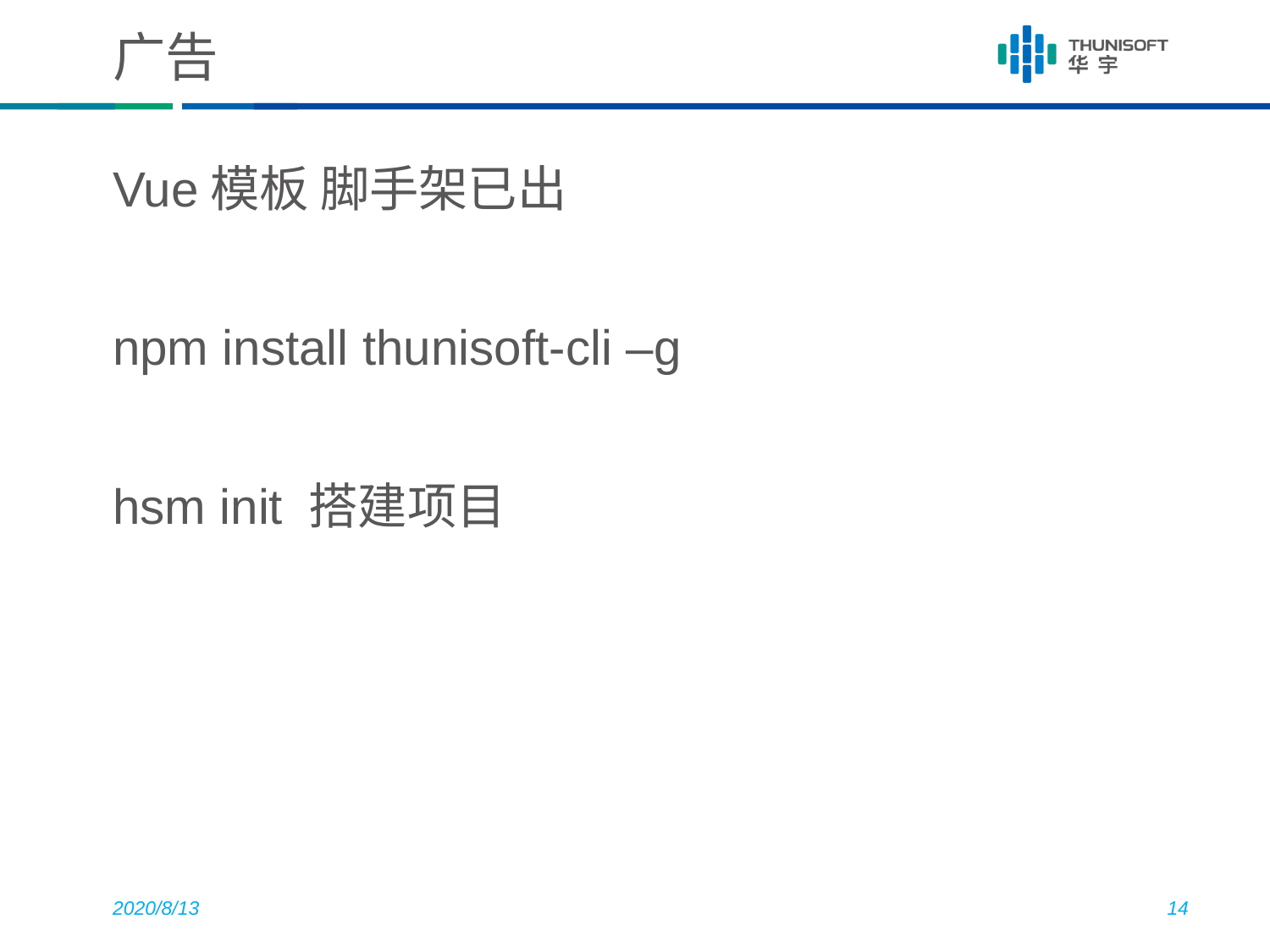

# 广告
Vue模板 脚手架已出

npm install thunisoft-cli –g

hsm init 搭建项目
2020/8/13
14